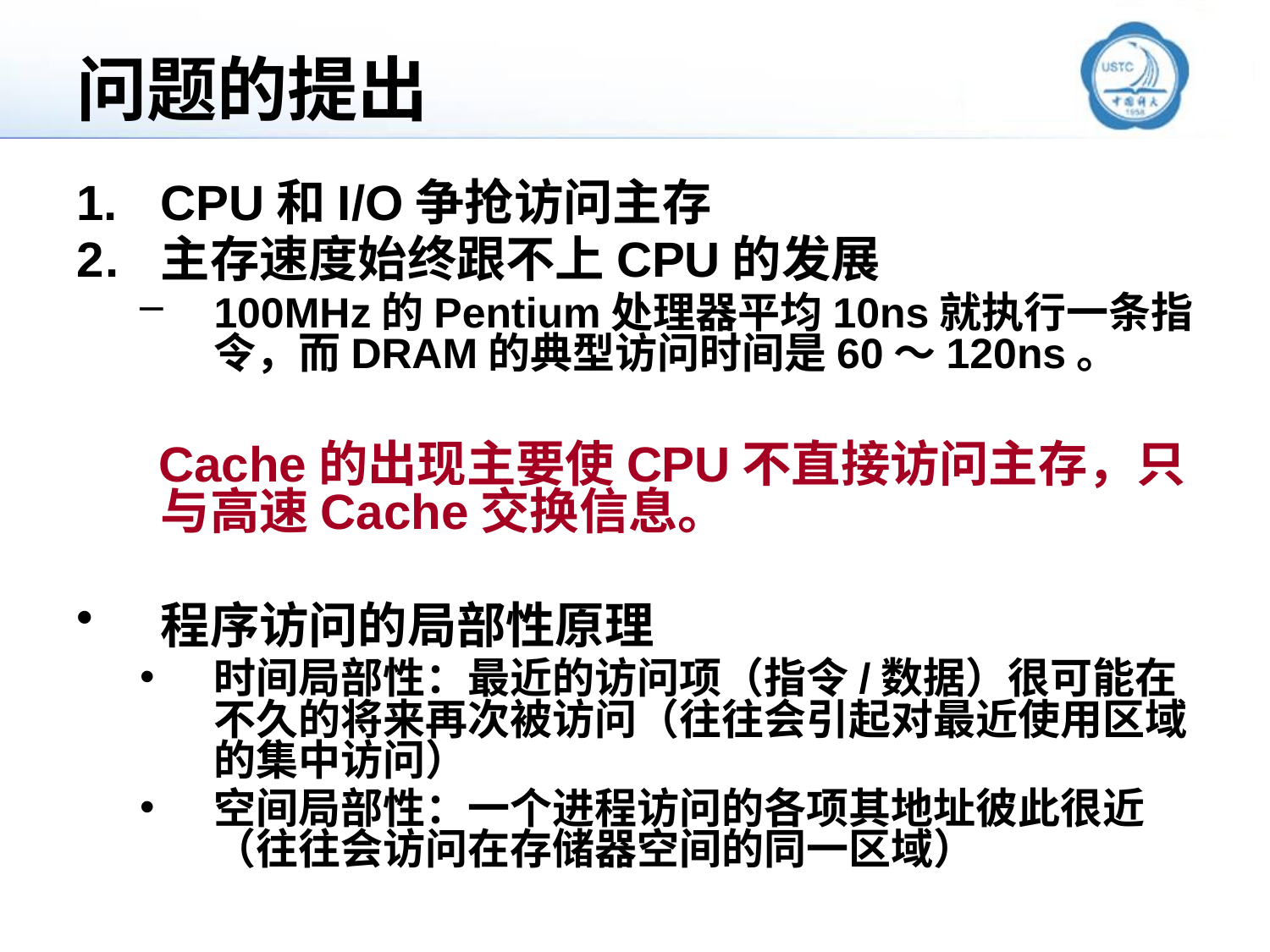

# 问题的提出
CPU和I/O争抢访问主存
主存速度始终跟不上CPU的发展
100MHz的Pentium处理器平均10ns就执行一条指令，而DRAM的典型访问时间是60～120ns。

      Cache的出现主要使CPU不直接访问主存，只与高速Cache交换信息。

程序访问的局部性原理
时间局部性：最近的访问项（指令/数据）很可能在不久的将来再次被访问（往往会引起对最近使用区域的集中访问）
空间局部性：一个进程访问的各项其地址彼此很近（往往会访问在存储器空间的同一区域）